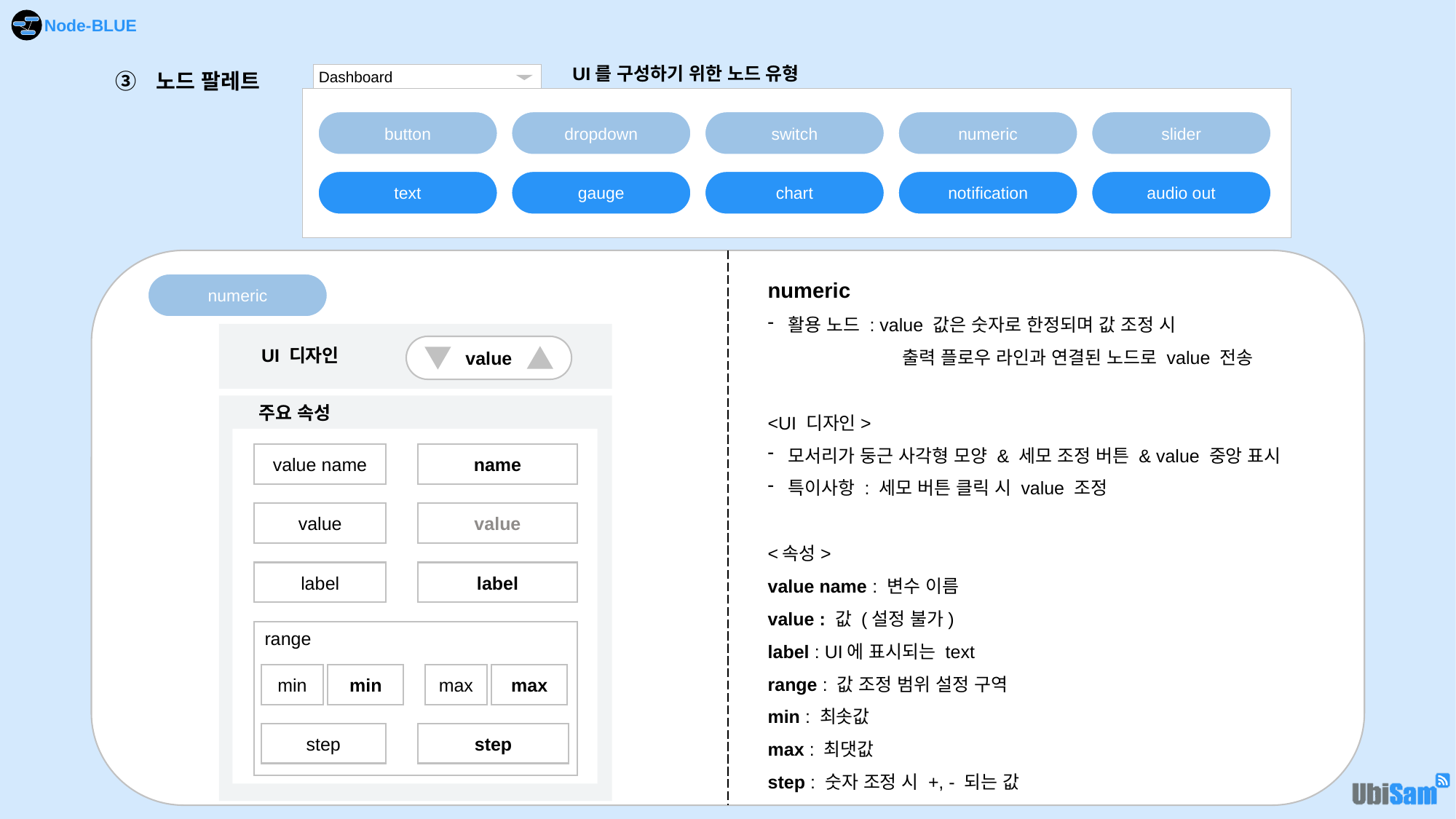

UI를 구성하기 위한 노드 유형
노드 팔레트
Dashboard

button
dropdown
switch
numeric
slider
text
gauge
chart
notification
audio out
numeric
활용 노드 : value 값은 숫자로 한정되며 값 조정 시
	 출력 플로우 라인과 연결된 노드로 value 전송

<UI 디자인>
모서리가 둥근 사각형 모양 & 세모 조정 버튼 & value 중앙 표시
특이사항 : 세모 버튼 클릭 시 value 조정

<속성>
value name : 변수 이름
value : 값 (설정 불가)
label : UI에 표시되는 text
range : 값 조정 범위 설정 구역
min : 최솟값
max : 최댓값
step : 숫자 조정 시 +, - 되는 값
numeric

UI 디자인

주요 속성

value

name
value name
value
value
label
label
range
min
min
max
max
step
step